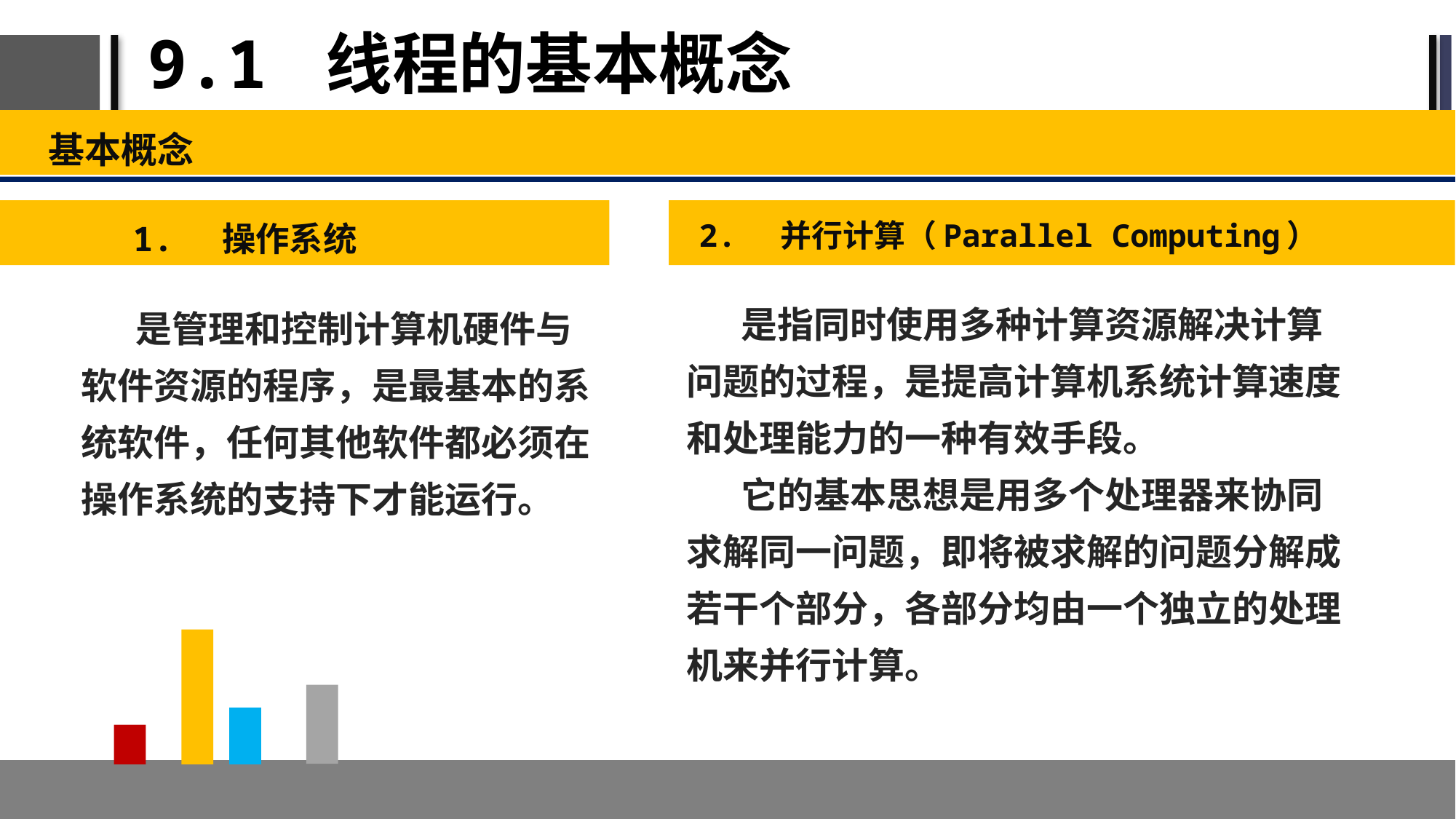

# 9.1 线程的基本概念

基本概念

2.  并行计算（Parallel Computing）
1.  操作系统
是指同时使用多种计算资源解决计算问题的过程，是提高计算机系统计算速度和处理能力的一种有效手段。
它的基本思想是用多个处理器来协同求解同一问题，即将被求解的问题分解成若干个部分，各部分均由一个独立的处理机来并行计算。
是管理和控制计算机硬件与软件资源的程序，是最基本的系统软件，任何其他软件都必须在操作系统的支持下才能运行。